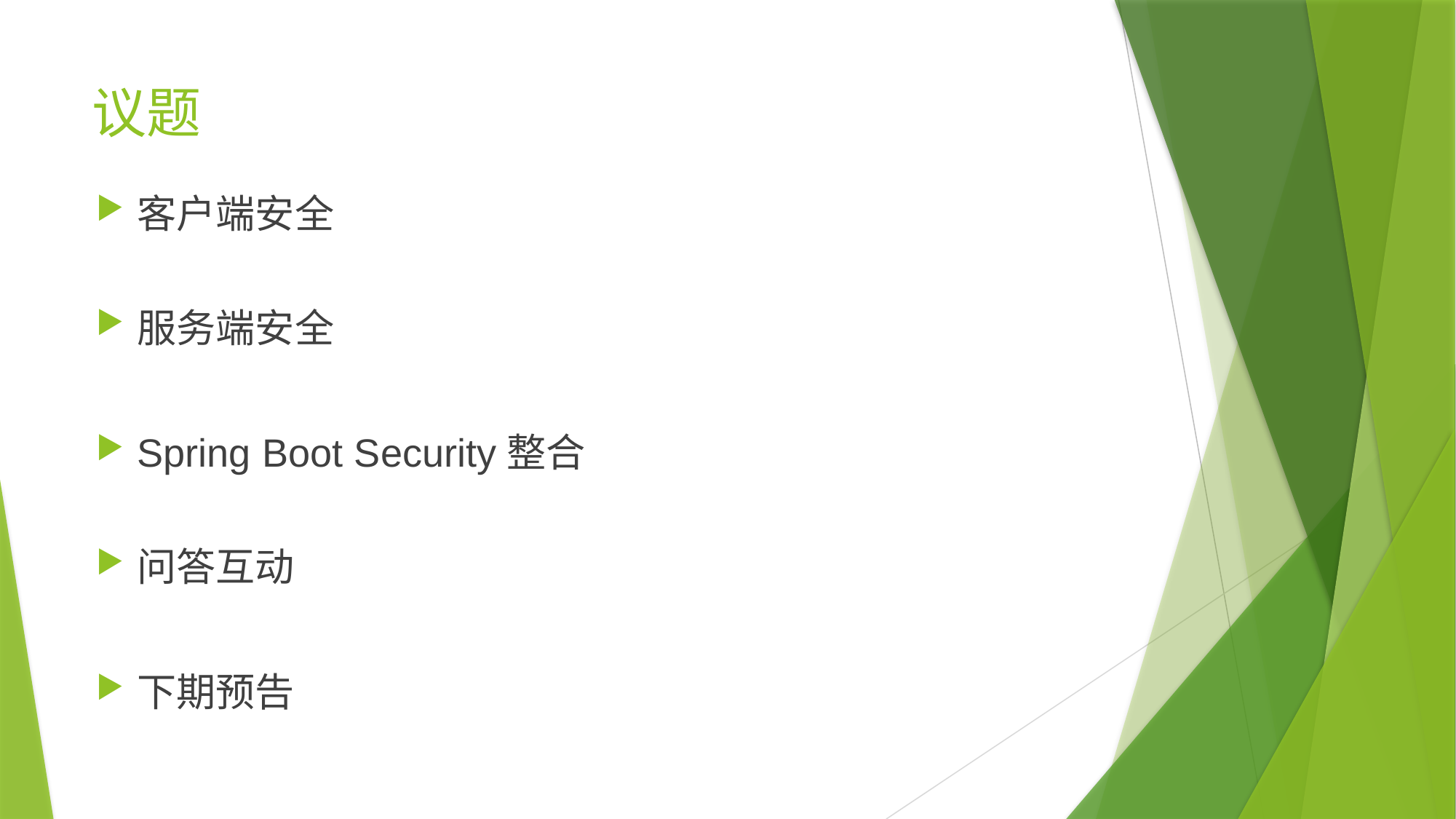

# 议题
客户端安全

服务端安全

Spring Boot Security整合

问答互动

下期预告